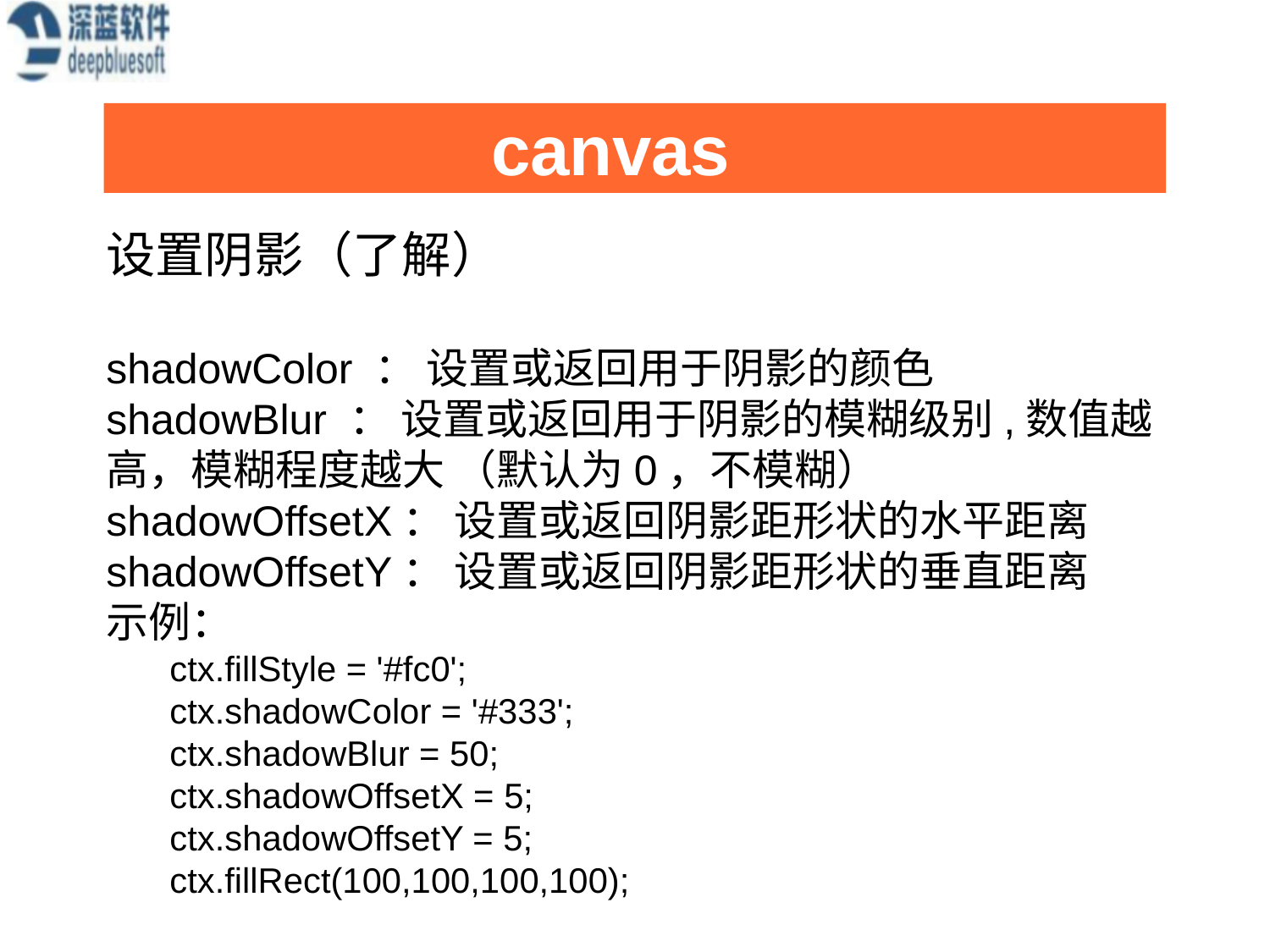

canvas

设置阴影（了解）

shadowColor ： 设置或返回用于阴影的颜色
shadowBlur ： 设置或返回用于阴影的模糊级别,数值越高，模糊程度越大 （默认为0，不模糊）
shadowOffsetX： 设置或返回阴影距形状的水平距离
shadowOffsetY： 设置或返回阴影距形状的垂直距离
示例：
ctx.fillStyle = '#fc0';
ctx.shadowColor = '#333';
ctx.shadowBlur = 50;
ctx.shadowOffsetX = 5;
ctx.shadowOffsetY = 5;
ctx.fillRect(100,100,100,100);